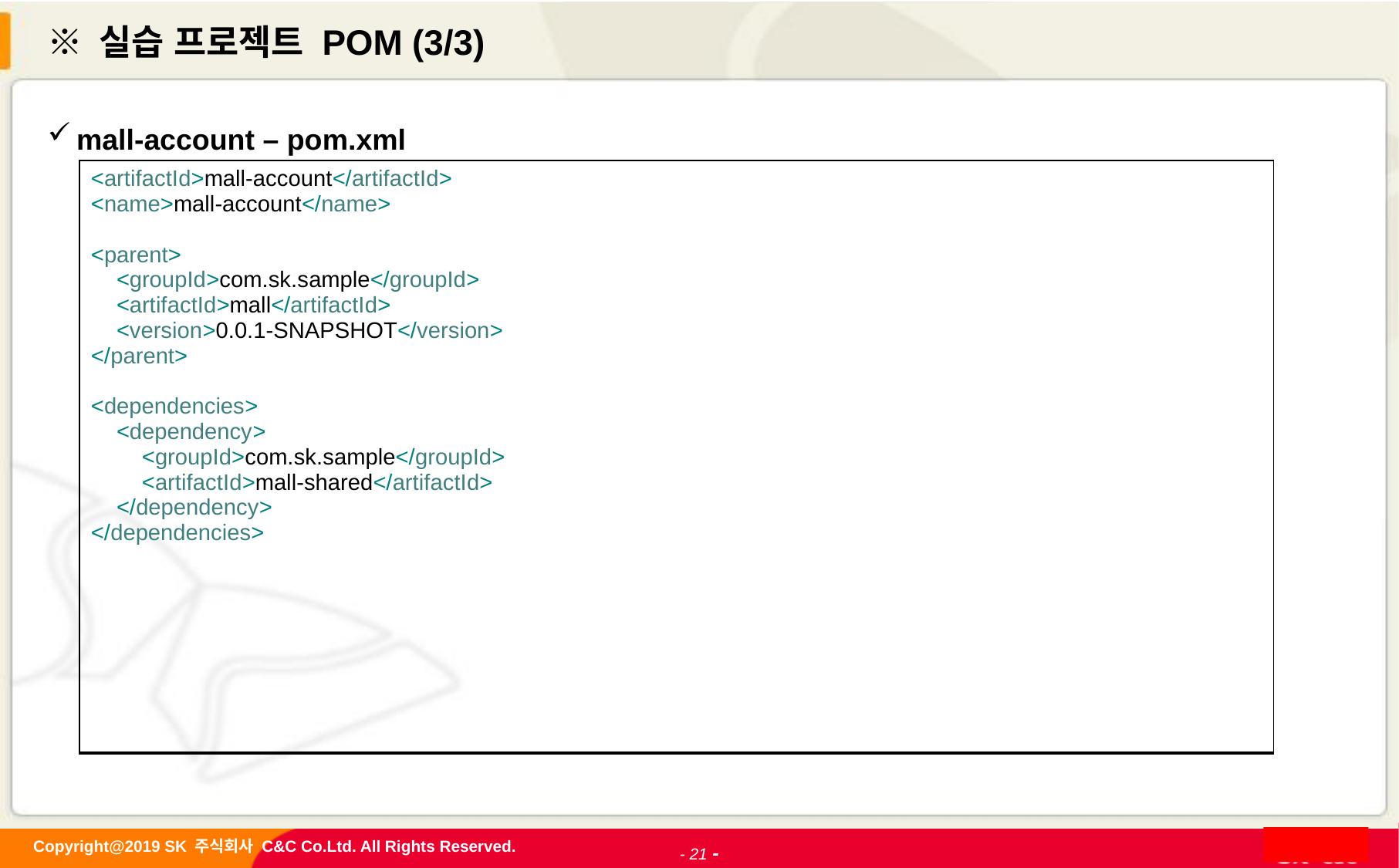

# ※ 실습 프로젝트 POM (3/3)
mall-account – pom.xml
| <artifactId>mall-account</artifactId> <name>mall-account</name> <parent> <groupId>com.sk.sample</groupId> <artifactId>mall</artifactId> <version>0.0.1-SNAPSHOT</version> </parent> <dependencies> <dependency> <groupId>com.sk.sample</groupId> <artifactId>mall-shared</artifactId> </dependency> </dependencies> |
| --- |